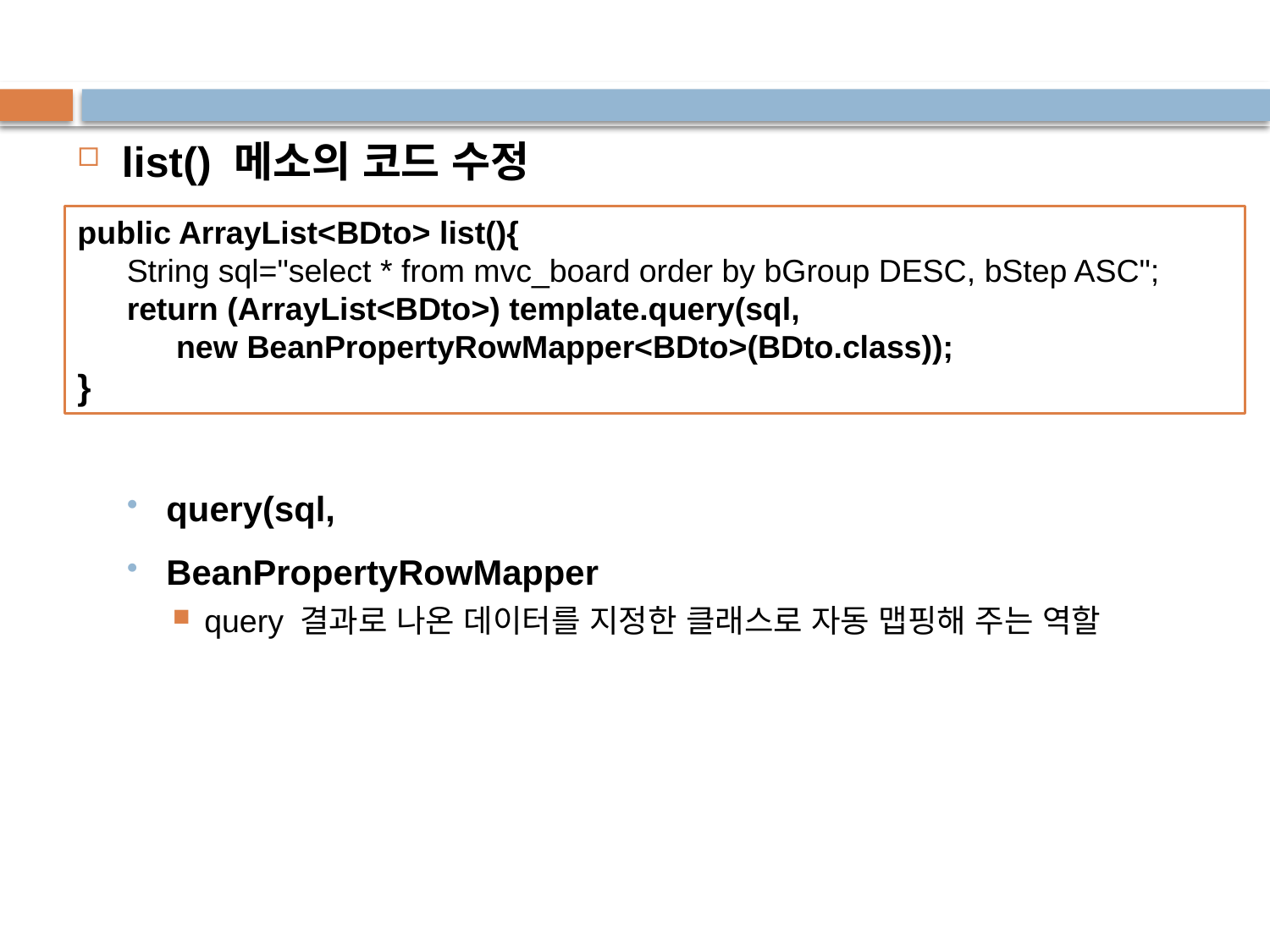

#
list() 메소의 코드 수정

query(sql,
BeanPropertyRowMapper
query 결과로 나온 데이터를 지정한 클래스로 자동 맵핑해 주는 역할
public ArrayList<BDto> list(){
	String sql="select * from mvc_board order by bGroup DESC, bStep ASC";
	return (ArrayList<BDto>) template.query(sql,
		new BeanPropertyRowMapper<BDto>(BDto.class));
}